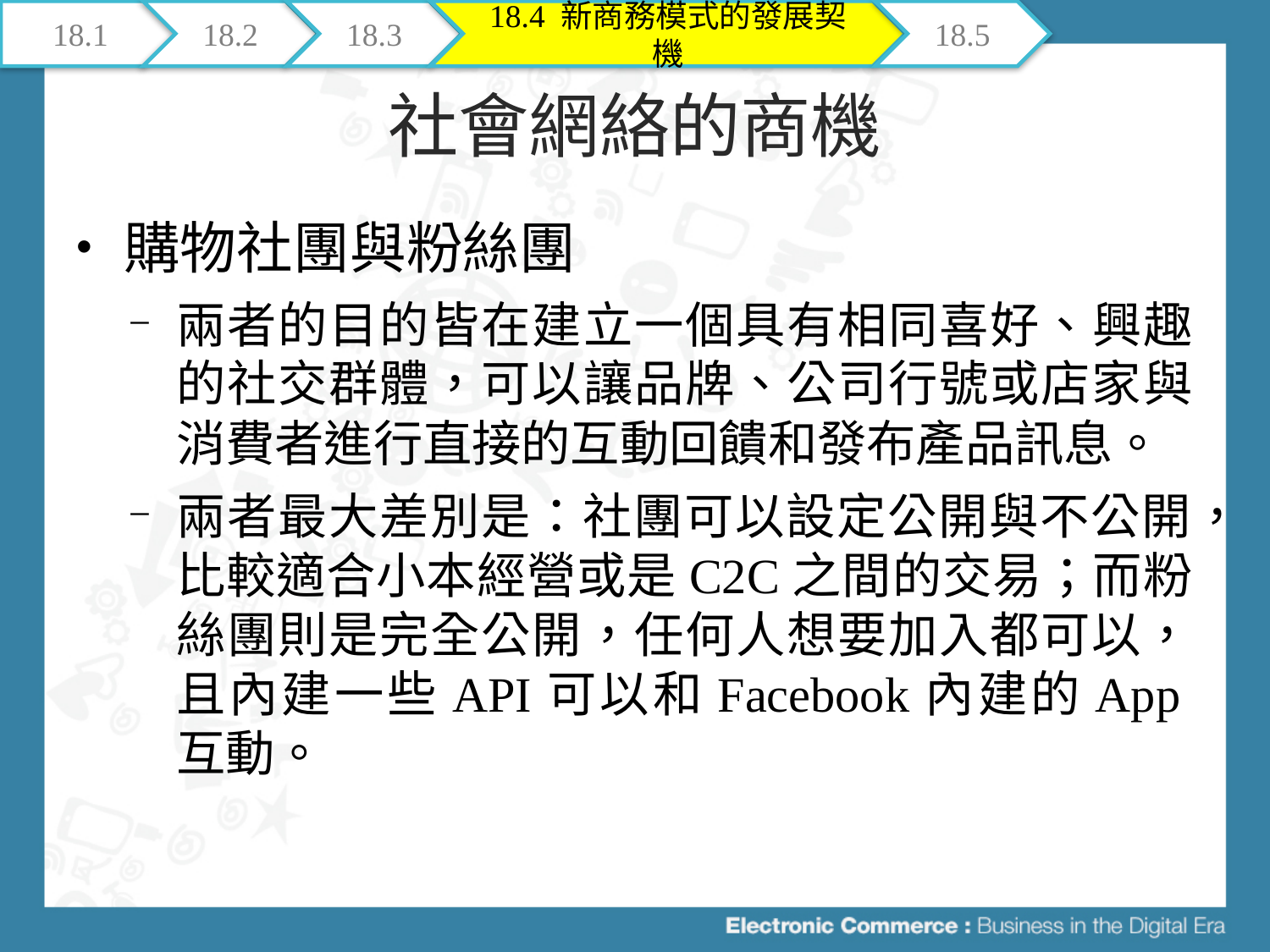

18.1
18.2
18.3
18.4 新商務模式的發展契機
18.5
# 社會網絡的商機
購物社團與粉絲團
兩者的目的皆在建立一個具有相同喜好、興趣的社交群體，可以讓品牌、公司行號或店家與消費者進行直接的互動回饋和發布產品訊息。
兩者最大差別是：社團可以設定公開與不公開，比較適合小本經營或是C2C之間的交易；而粉絲團則是完全公開，任何人想要加入都可以，且內建一些API可以和Facebook內建的App互動。